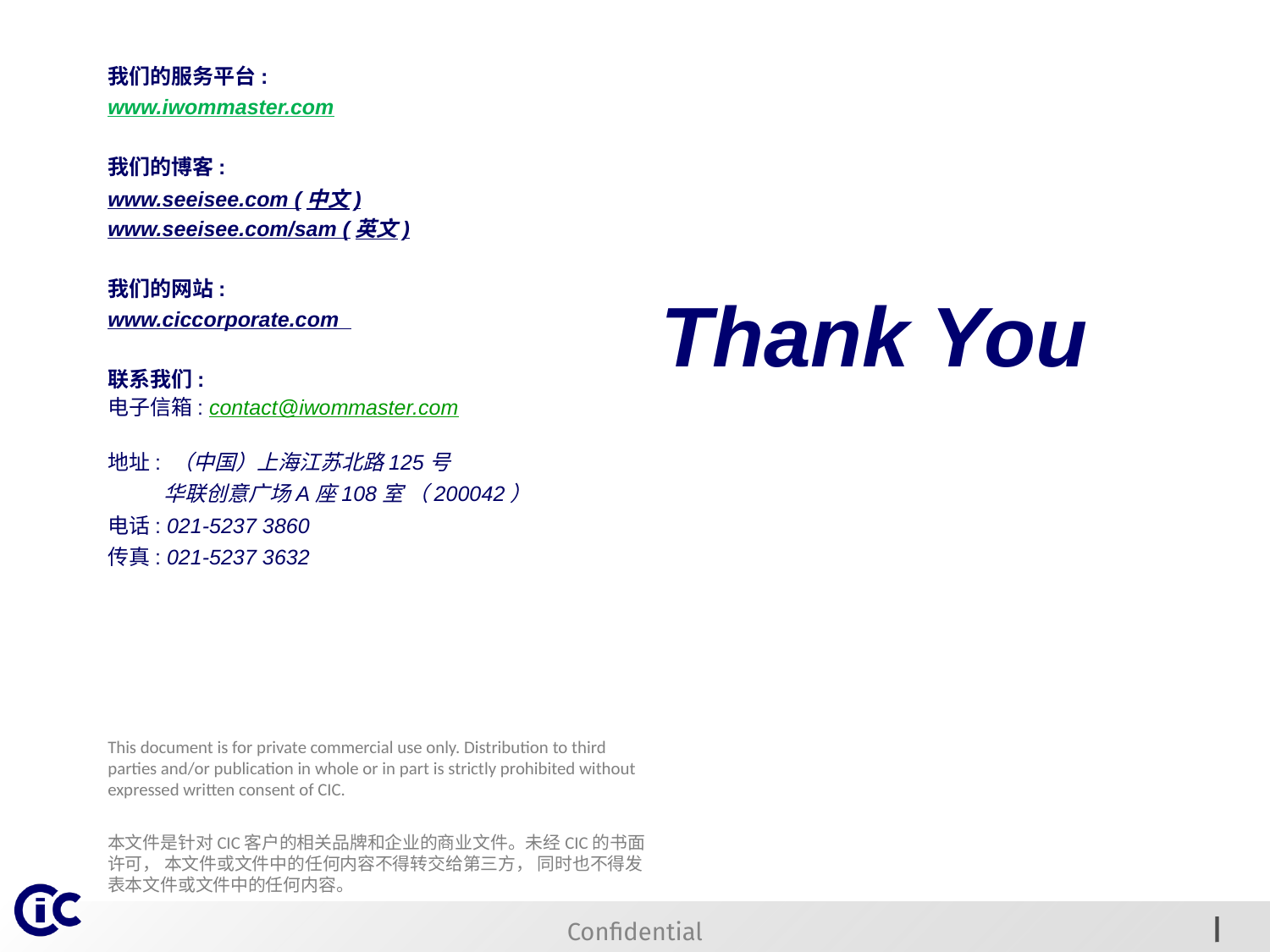

我们的服务平台:
www.iwommaster.com

我们的博客:
www.seeisee.com (中文)
www.seeisee.com/sam (英文)

我们的网站:
www.ciccorporate.com

联系我们:
电子信箱: contact@iwommaster.com

地址: （中国）上海江苏北路125号
           华联创意广场A座108室 （200042）
电话: 021-5237 3860
传真: 021-5237 3632
Thank You
This document is for private commercial use only. Distribution to third parties and/or publication in whole or in part is strictly prohibited without expressed written consent of CIC.

本文件是针对CIC客户的相关品牌和企业的商业文件。未经CIC的书面许可， 本文件或文件中的任何内容不得转交给第三方， 同时也不得发表本文件或文件中的任何内容。